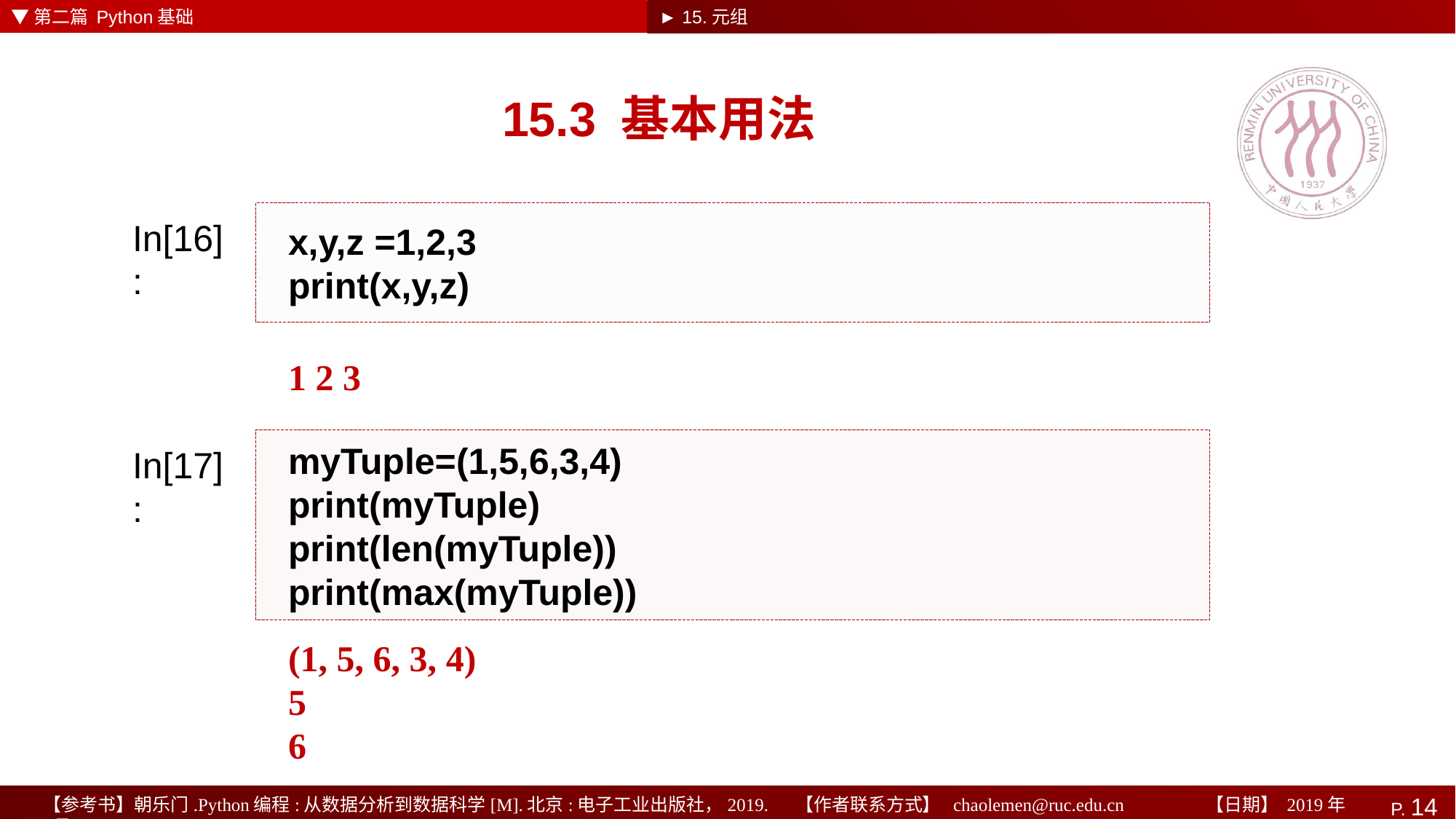

▼第二篇 Python基础
► 15.元组
# 15.3 基本用法
x,y,z =1,2,3
print(x,y,z)
In[16]:
1 2 3
myTuple=(1,5,6,3,4)
print(myTuple)
print(len(myTuple))
print(max(myTuple))
In[17]:
(1, 5, 6, 3, 4)
5
6